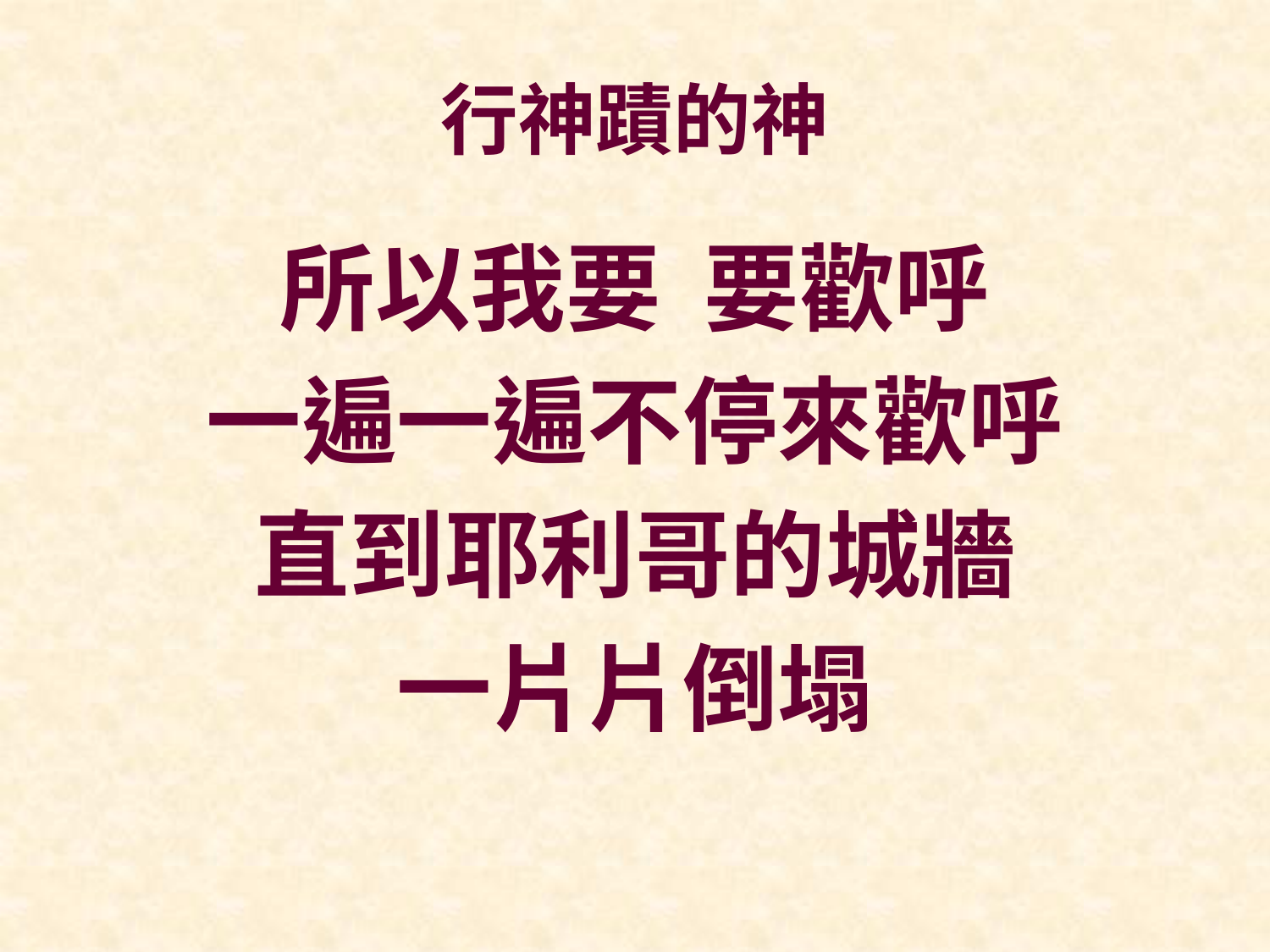

# 行神蹟的神
所以我要  要歡呼
一遍一遍不停來歡呼
直到耶利哥的城牆
一片片倒塌